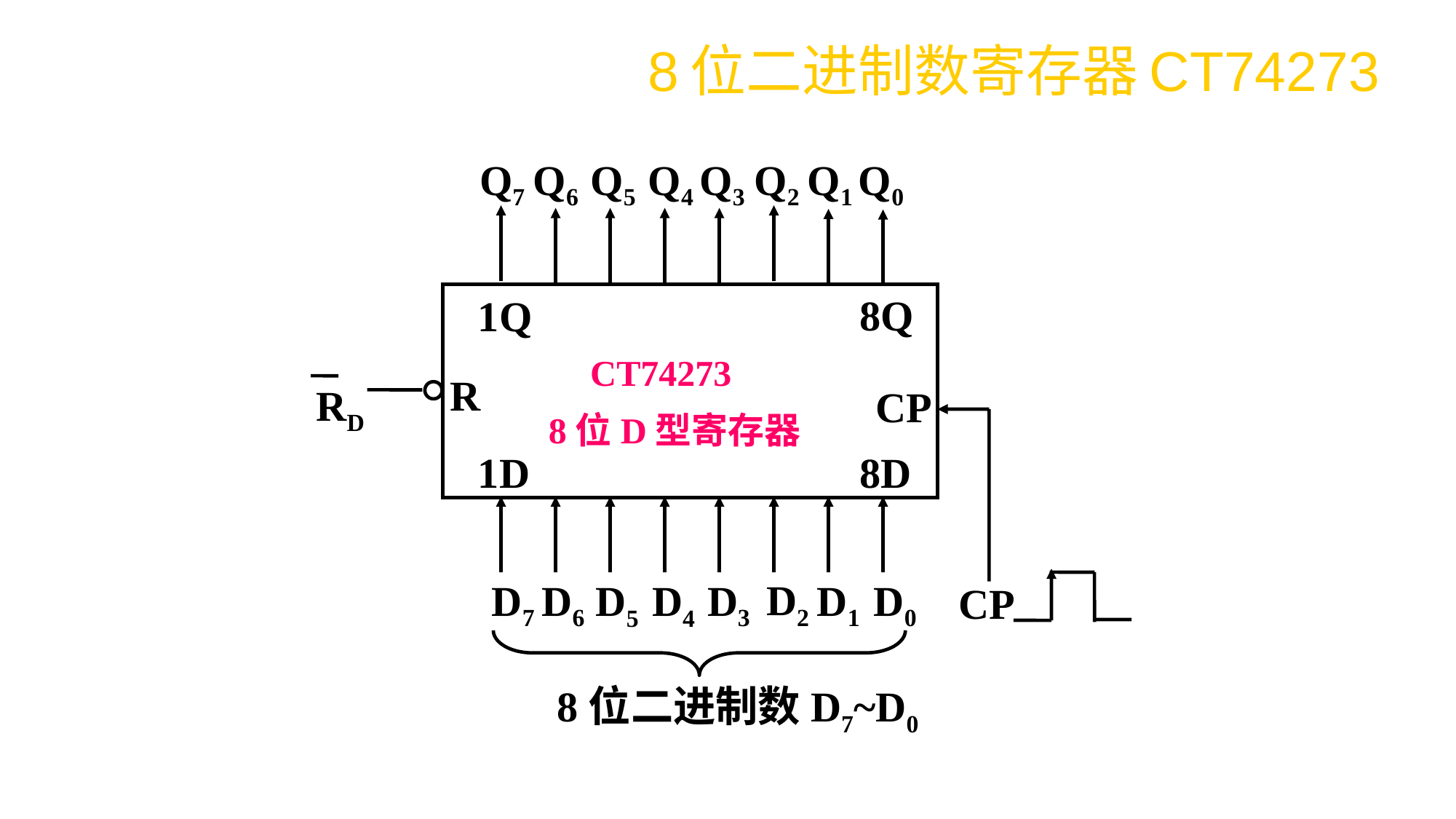

8位二进制数寄存器CT74273
Q7
Q6
Q5
Q4
Q3
Q2
Q1
Q0

8Q
1Q

    CT74273
R

CP

8位D型寄存器

1D
8D

D2
D7
D6
D3
D1
D0
D5
D4
CP
RD

8位二进制数D7~D0